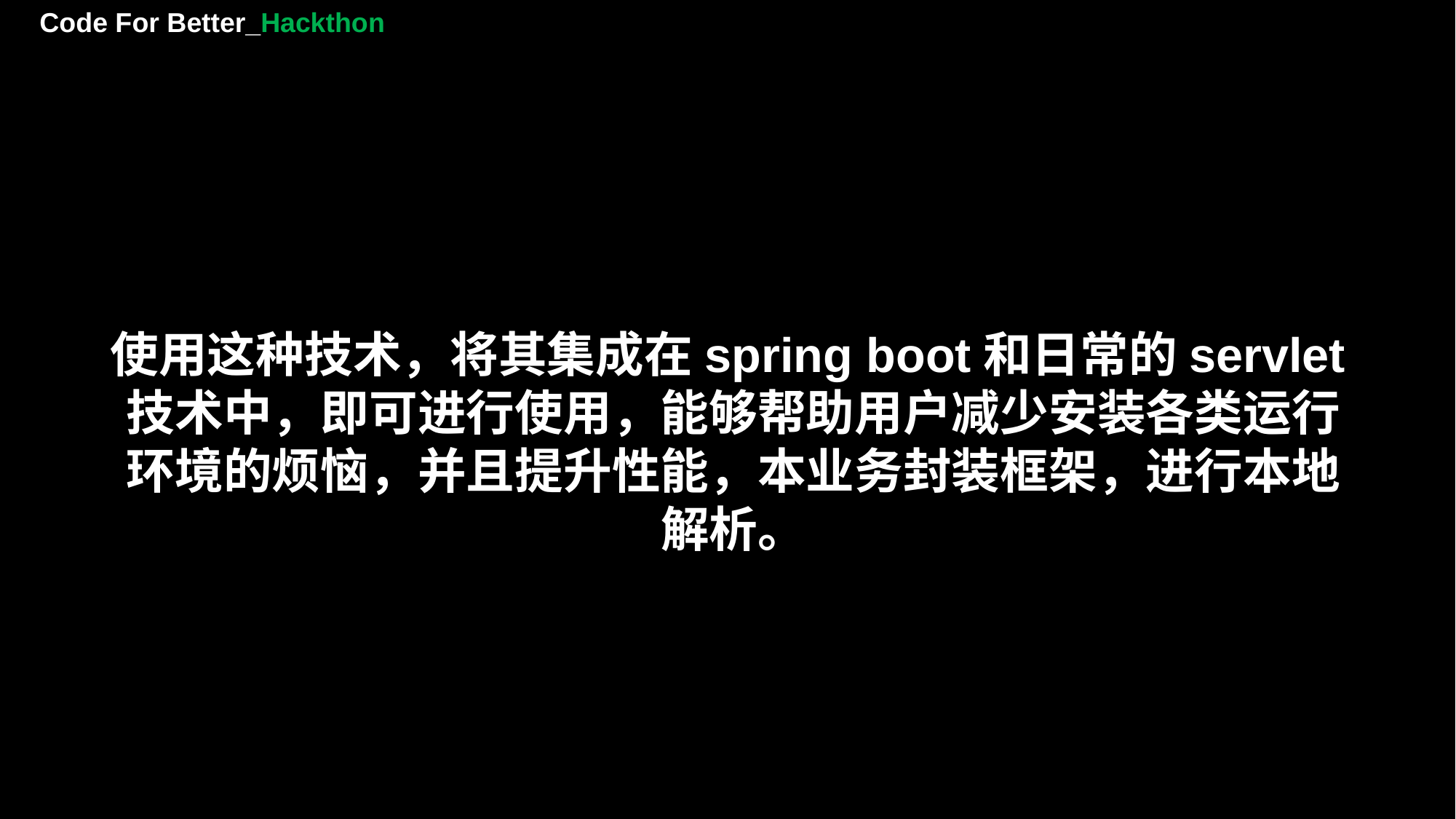

Code For Better_Hackthon
使用这种技术，将其集成在spring boot和日常的servlet技术中，即可进行使用，能够帮助用户减少安装各类运行环境的烦恼，并且提升性能，本业务封装框架，进行本地解析。